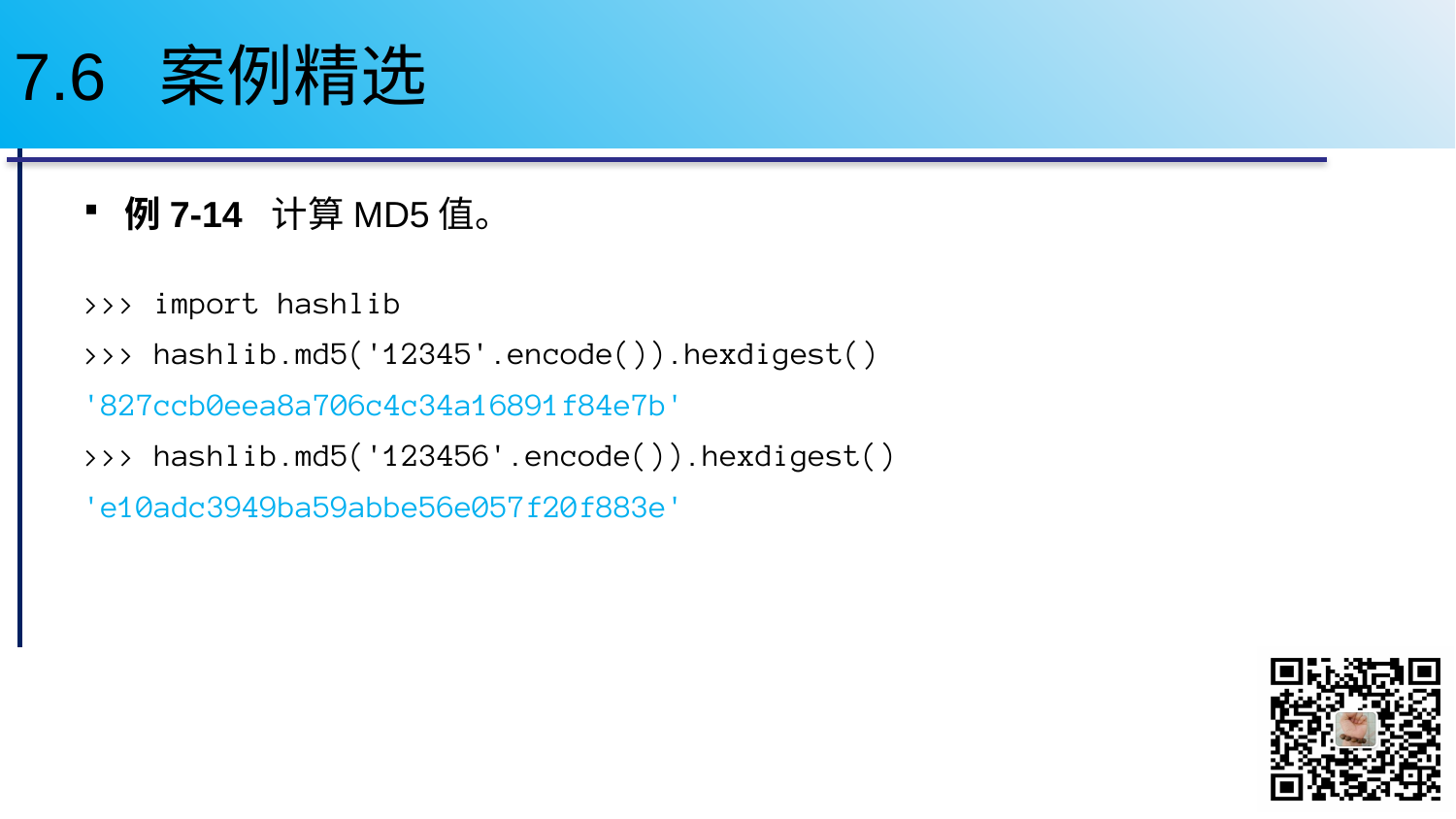

# 7.6  案例精选
例7-14  计算MD5值。

>>> import hashlib
>>> hashlib.md5('12345'.encode()).hexdigest()
'827ccb0eea8a706c4c34a16891f84e7b'
>>> hashlib.md5('123456'.encode()).hexdigest()
'e10adc3949ba59abbe56e057f20f883e'